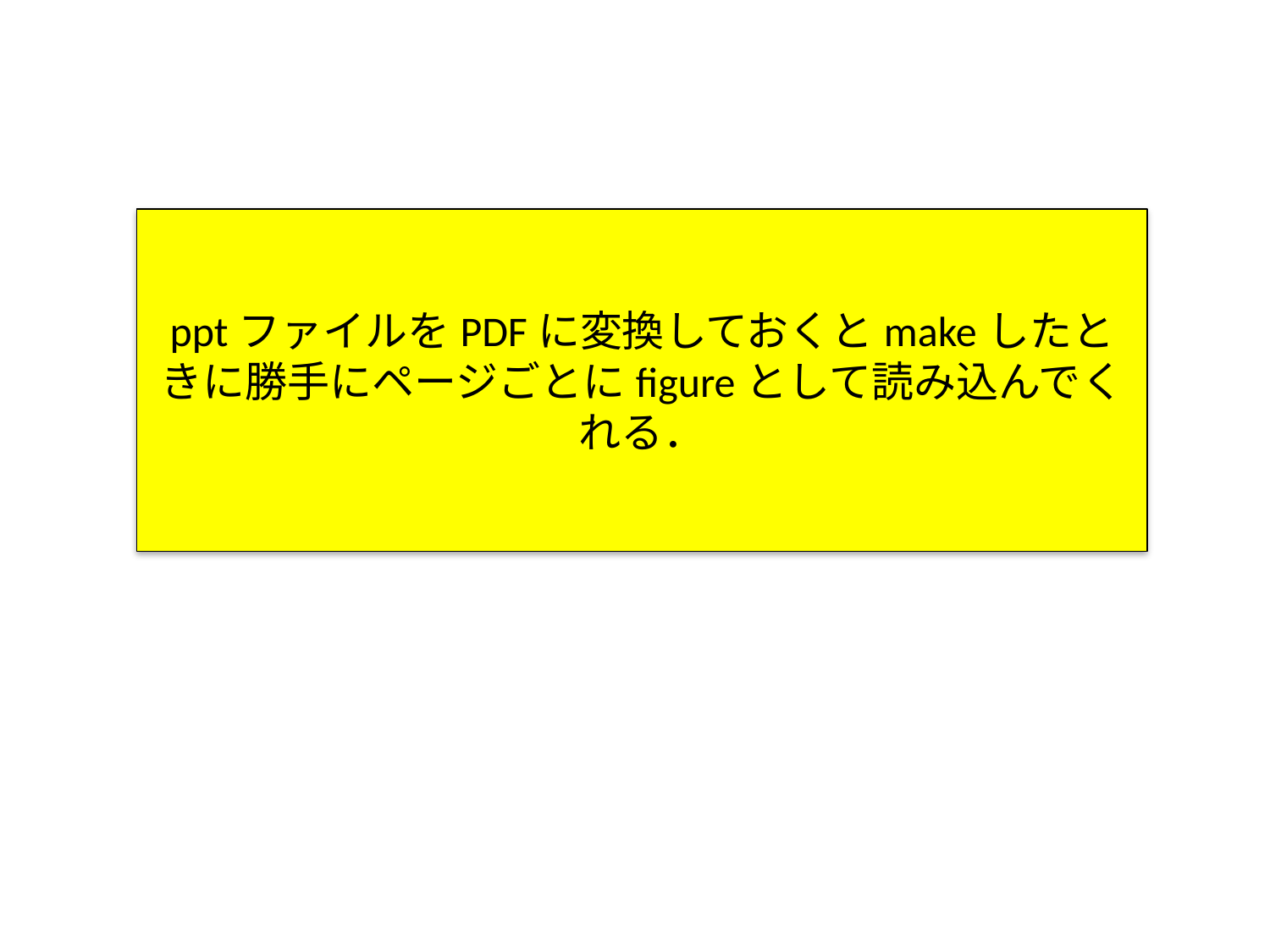

pptファイルをPDFに変換しておくとmakeしたときに勝手にページごとにfigureとして読み込んでくれる．